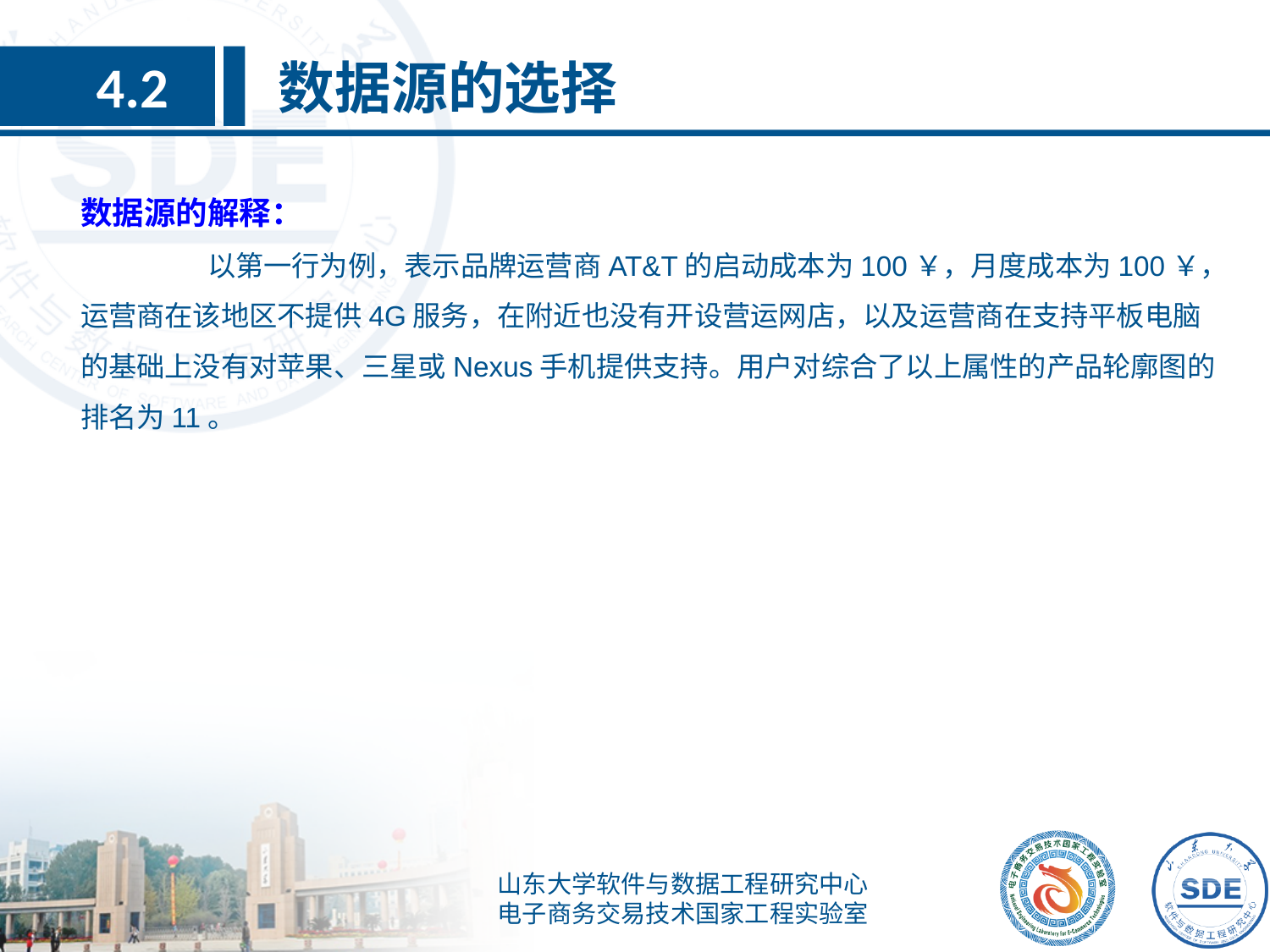

数据源的选择
4.2
数据源的解释：
	以第一行为例，表示品牌运营商AT&T的启动成本为100￥，月度成本为100￥，运营商在该地区不提供4G服务，在附近也没有开设营运网店，以及运营商在支持平板电脑的基础上没有对苹果、三星或Nexus手机提供支持。用户对综合了以上属性的产品轮廓图的排名为11。